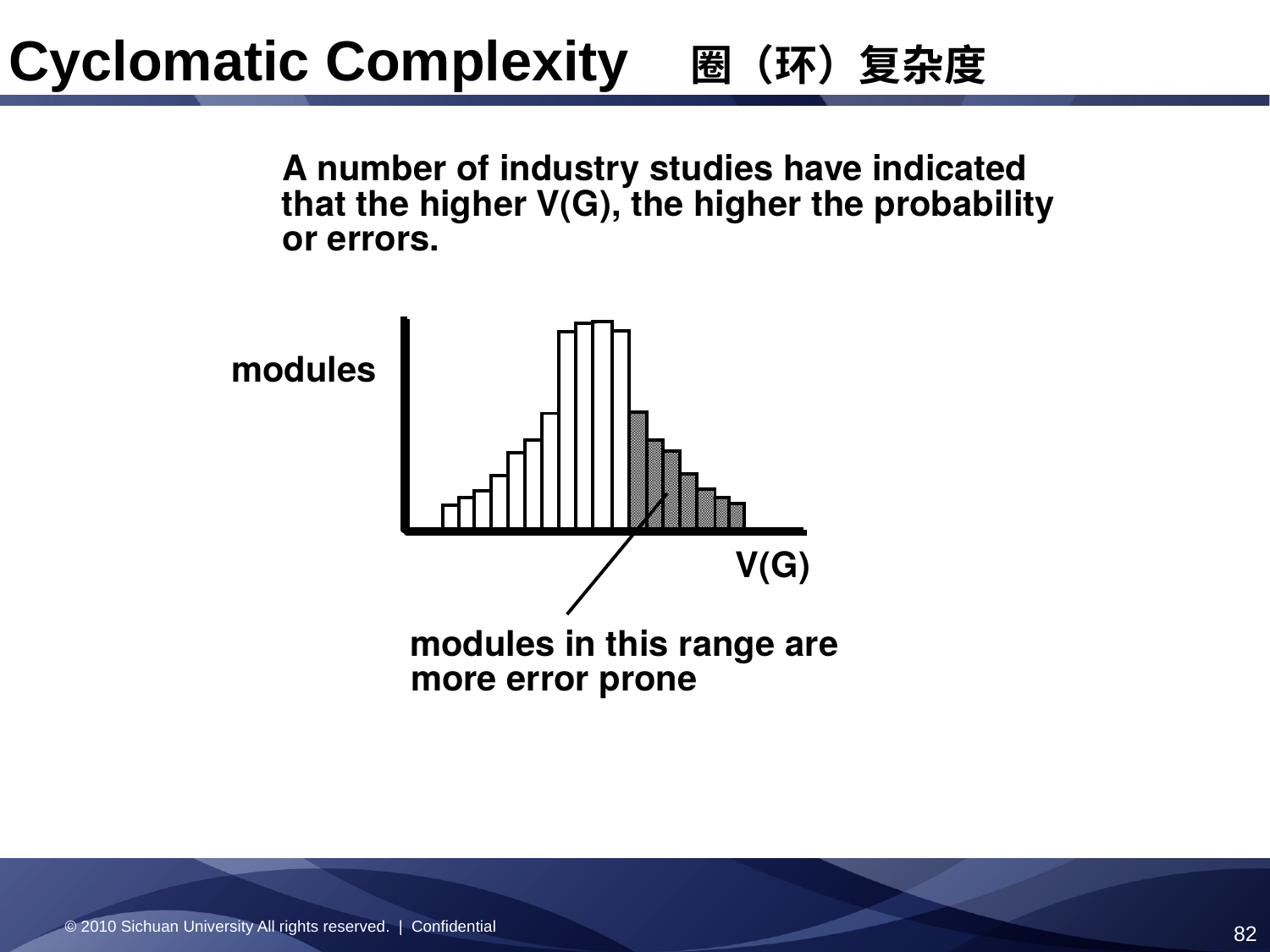

Cyclomatic Complexity   圈（环）复杂度
A number of industry studies have indicated
that the higher V(G), the higher the probability
or errors.

modules

V(G)
modules in this range are
more error prone
© 2010 Sichuan University All rights reserved.  |  Confidential
82